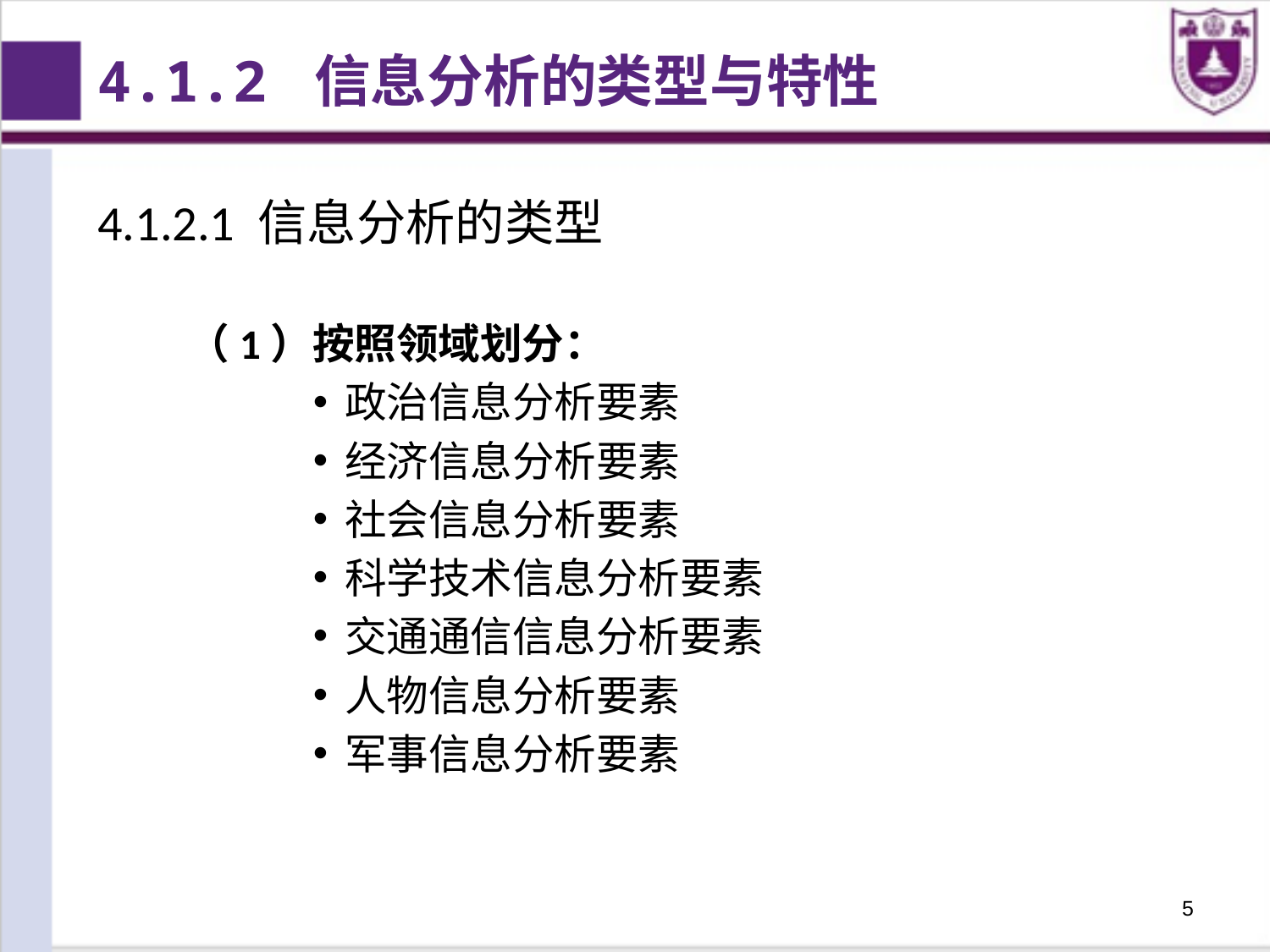

# 4.1.2 信息分析的类型与特性
4.1.2.1 信息分析的类型
（1）按照领域划分：
政治信息分析要素
经济信息分析要素
社会信息分析要素
科学技术信息分析要素
交通通信信息分析要素
人物信息分析要素
军事信息分析要素
5